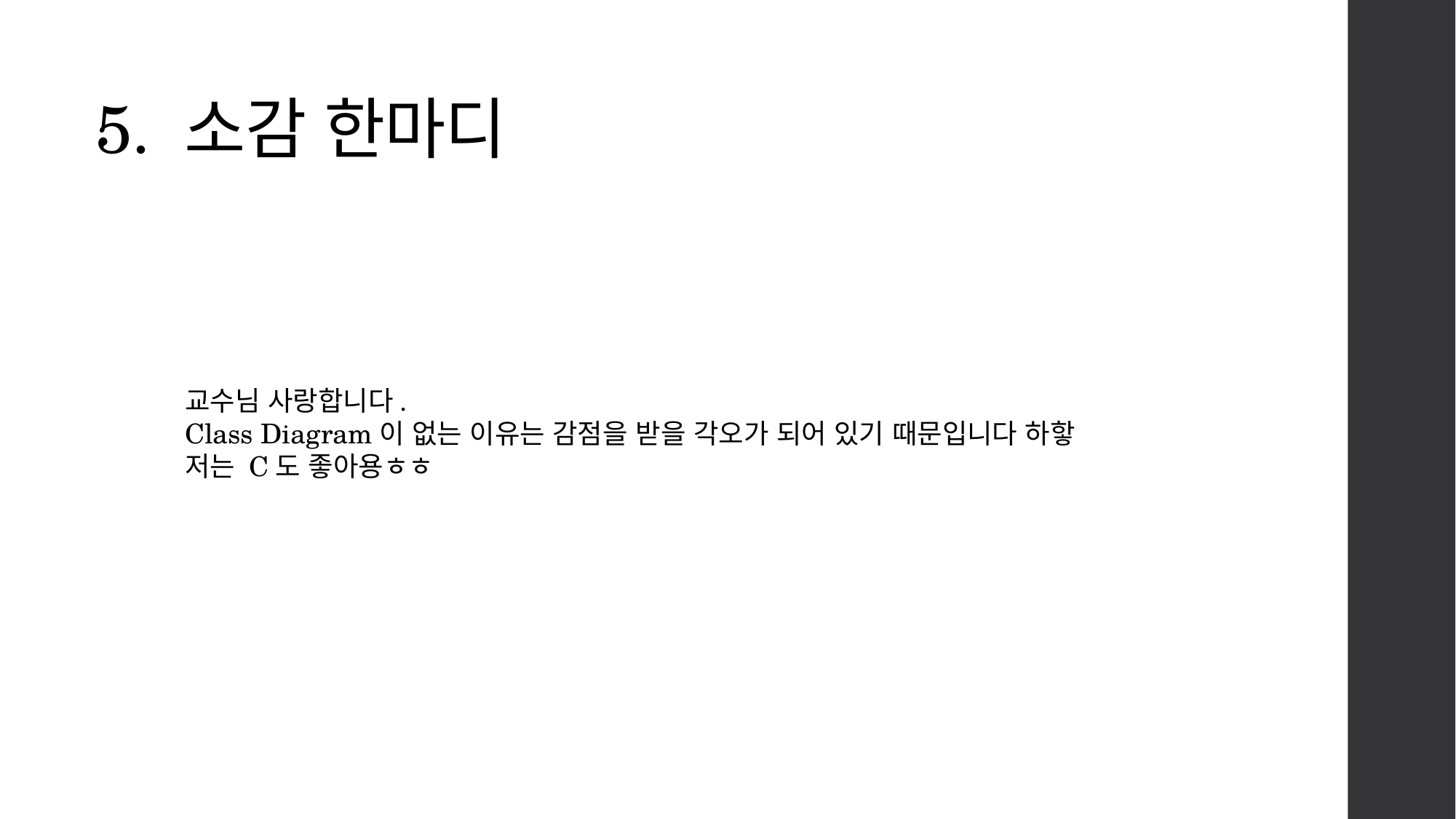

5. 소감 한마디
교수님 사랑합니다.
Class Diagram이 없는 이유는 감점을 받을 각오가 되어 있기 때문입니다 하핳
저는 C도 좋아용ㅎㅎ